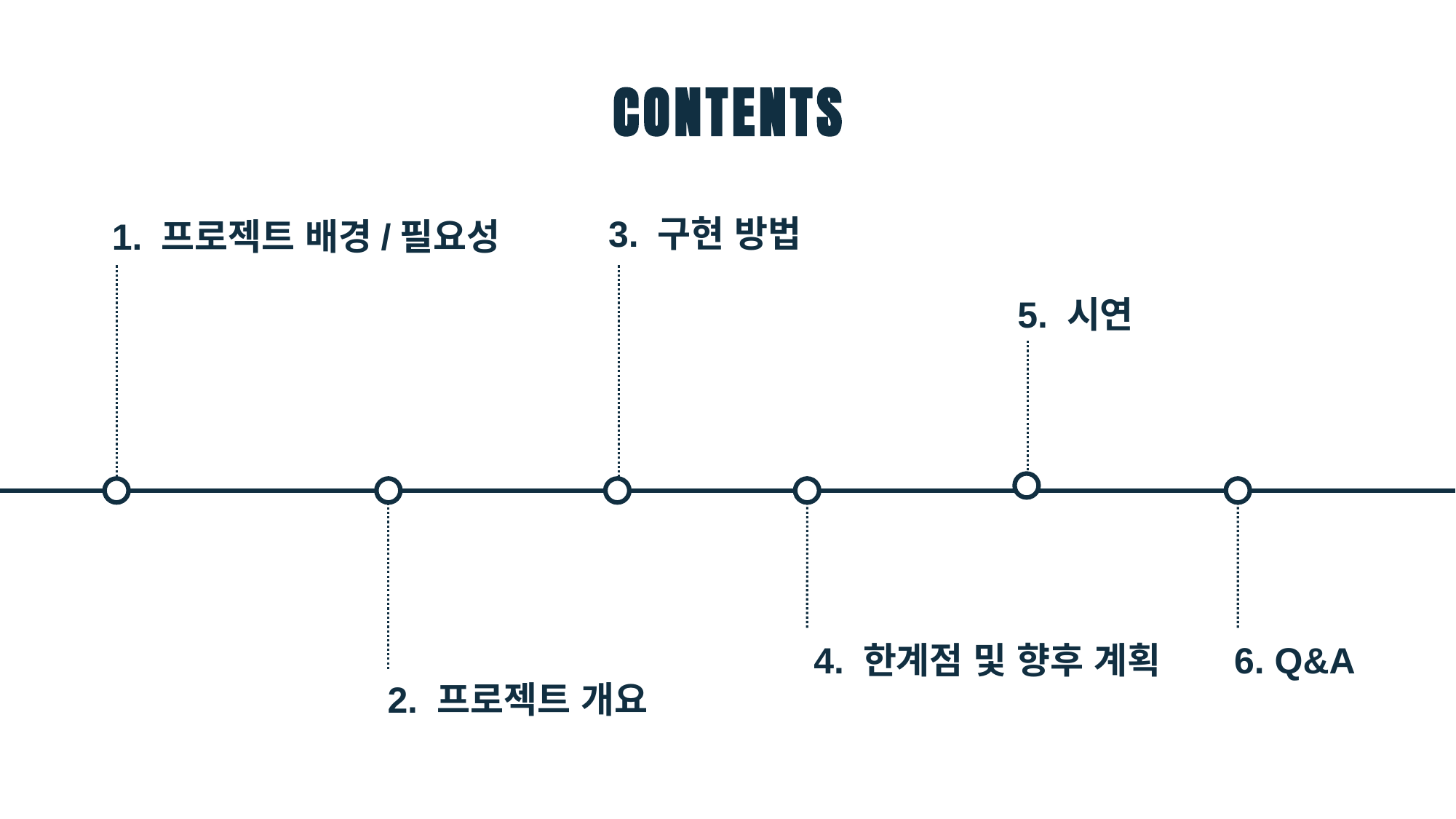

CONTENTS
3. 구현 방법
1. 프로젝트 배경/필요성
5. 시연

4. 한계점 및 향후 계획
6. Q&A
2. 프로젝트 개요